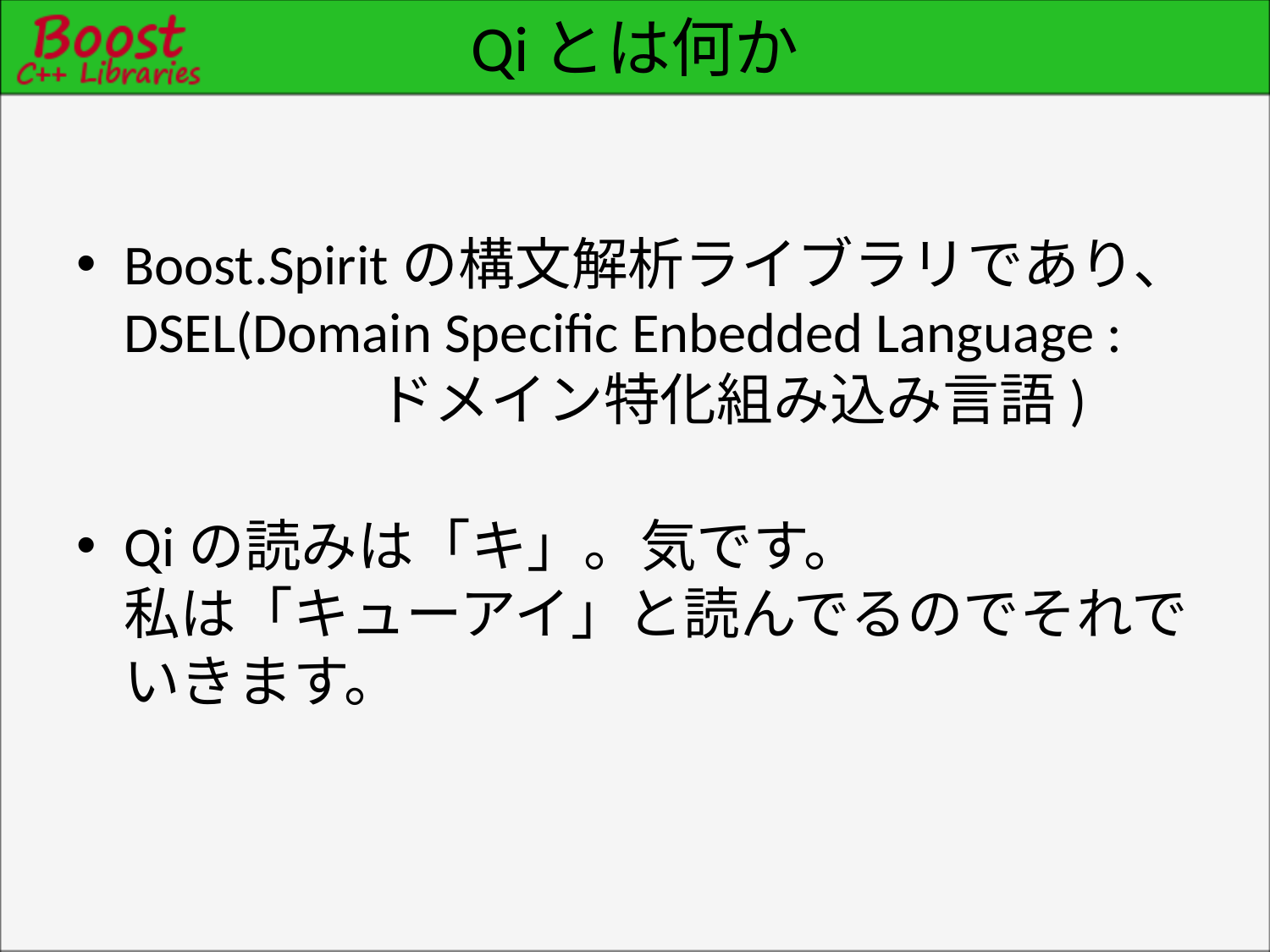

# Qiとは何か
Boost.Spiritの構文解析ライブラリであり、
DSEL(Domain Specific Enbedded Language :
		ドメイン特化組み込み言語)
Qiの読みは「キ」。気です。
私は「キューアイ」と読んでるのでそれでいきます。